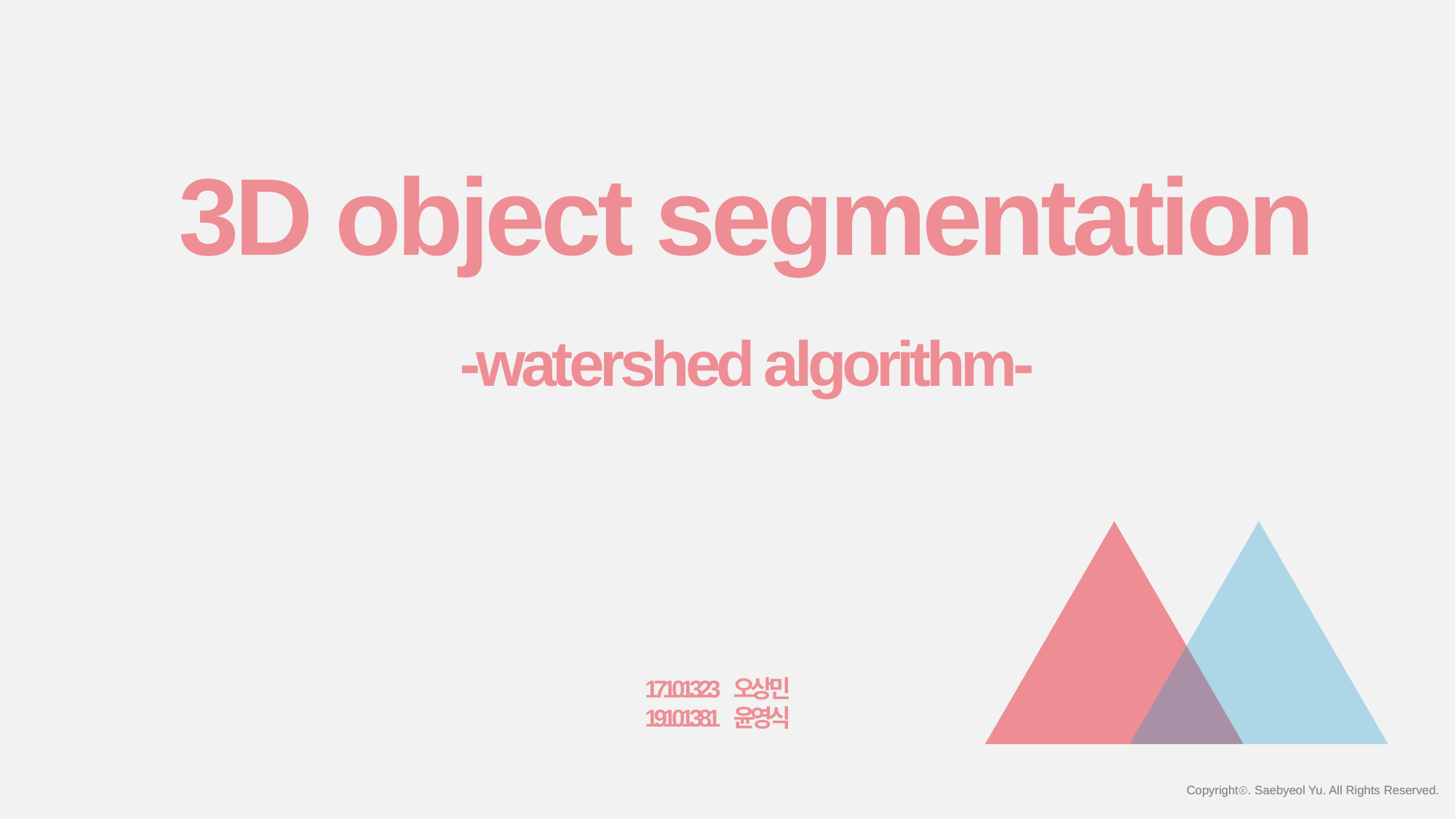

3D object segmentation
 -watershed algorithm-

17101323 오상민
19101381 윤영식
Copyrightⓒ. Saebyeol Yu. All Rights Reserved.